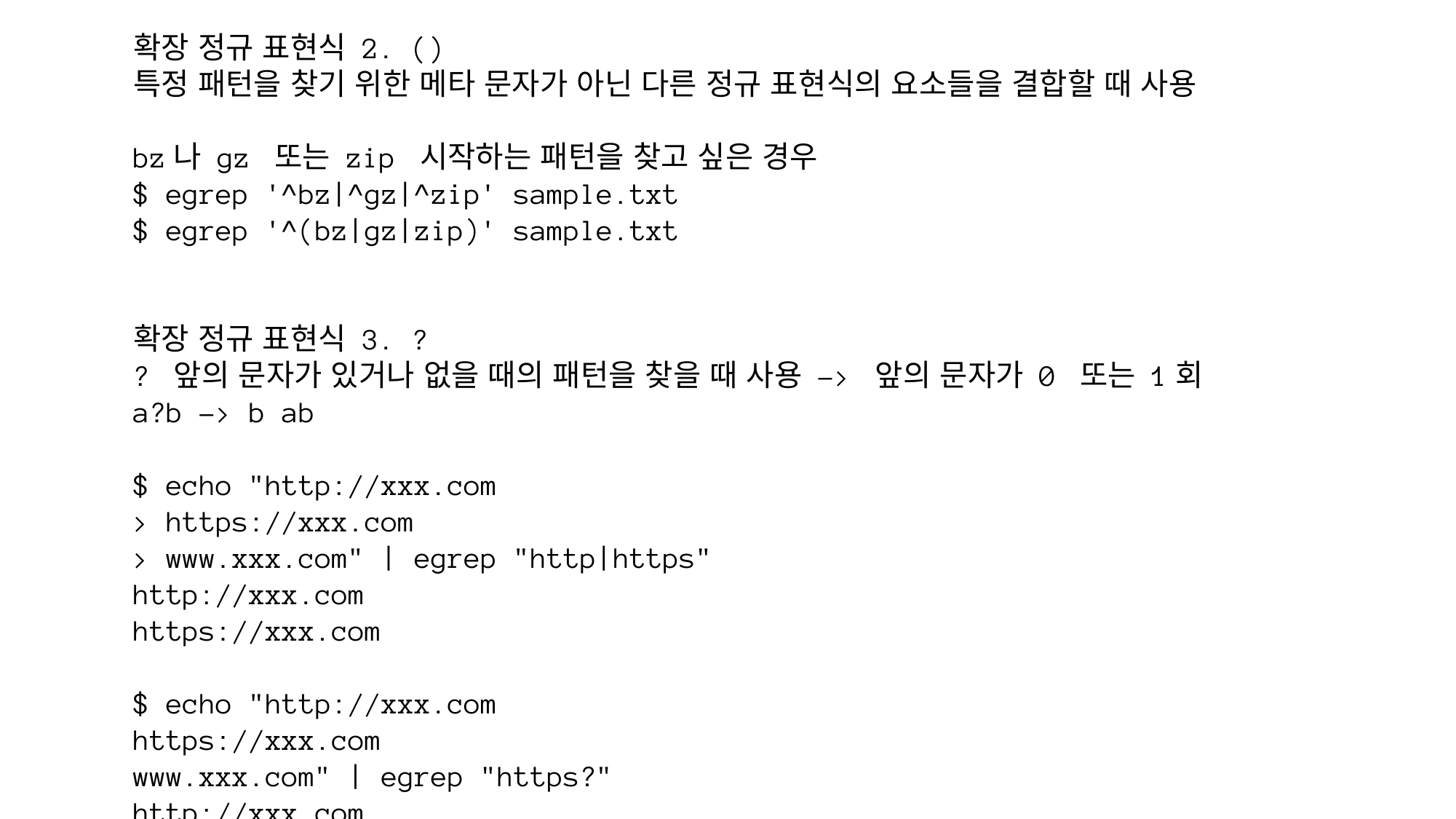

확장 정규 표현식 2. ()
특정 패턴을 찾기 위한 메타 문자가 아닌 다른 정규 표현식의 요소들을 결합할 때 사용

bz나 gz 또는 zip 시작하는 패턴을 찾고 싶은 경우
$ egrep '^bz|^gz|^zip' sample.txt
$ egrep '^(bz|gz|zip)' sample.txt

확장 정규 표현식 3. ?
? 앞의 문자가 있거나 없을 때의 패턴을 찾을 때 사용 -> 앞의 문자가 0 또는 1회
a?b -> b ab

$ echo "http://xxx.com
> https://xxx.com
> www.xxx.com" | egrep "http|https"
http://xxx.com
https://xxx.com

$ echo "http://xxx.com
https://xxx.com
www.xxx.com" | egrep "https?"
http://xxx.com
https://xxx.com